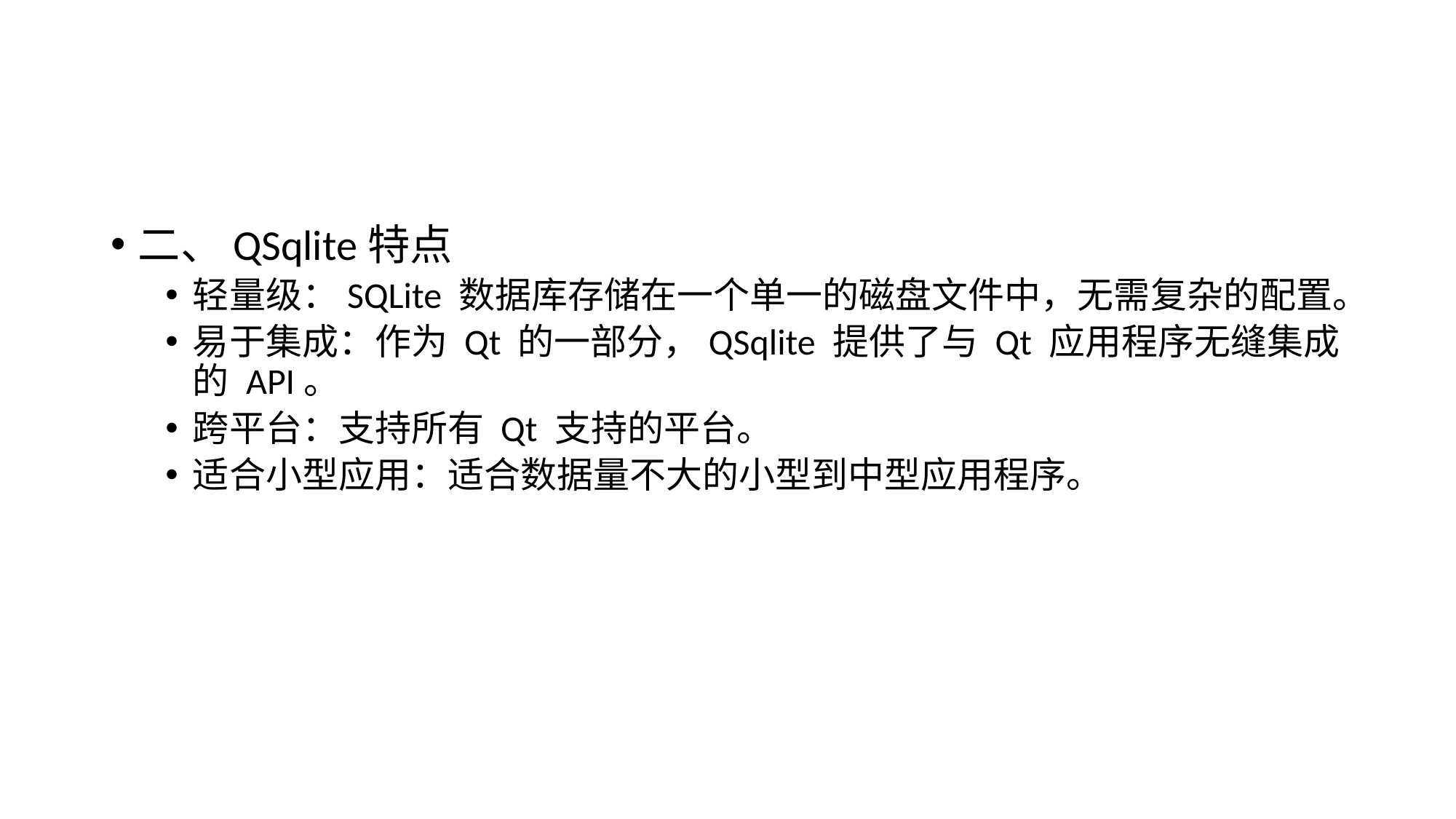

#
二、QSqlite特点
轻量级：SQLite 数据库存储在一个单一的磁盘文件中，无需复杂的配置。
易于集成：作为 Qt 的一部分，QSqlite 提供了与 Qt 应用程序无缝集成的 API。
跨平台：支持所有 Qt 支持的平台。
适合小型应用：适合数据量不大的小型到中型应用程序。